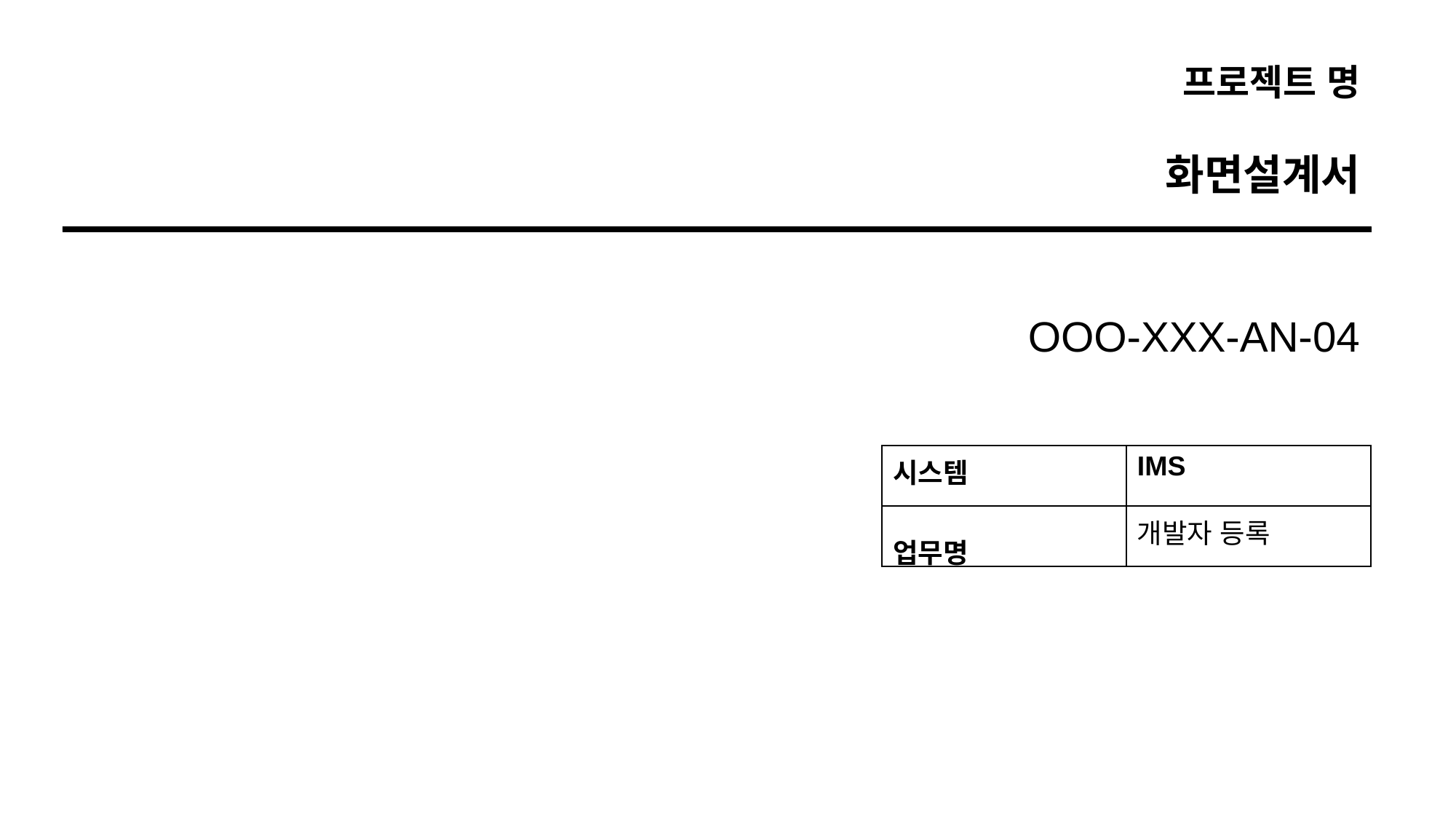

프로젝트 명
화면설계서

OOO-XXX-AN-04
| 시스템 | IMS |
| --- | --- |
| 업무명 | 개발자 등록 |